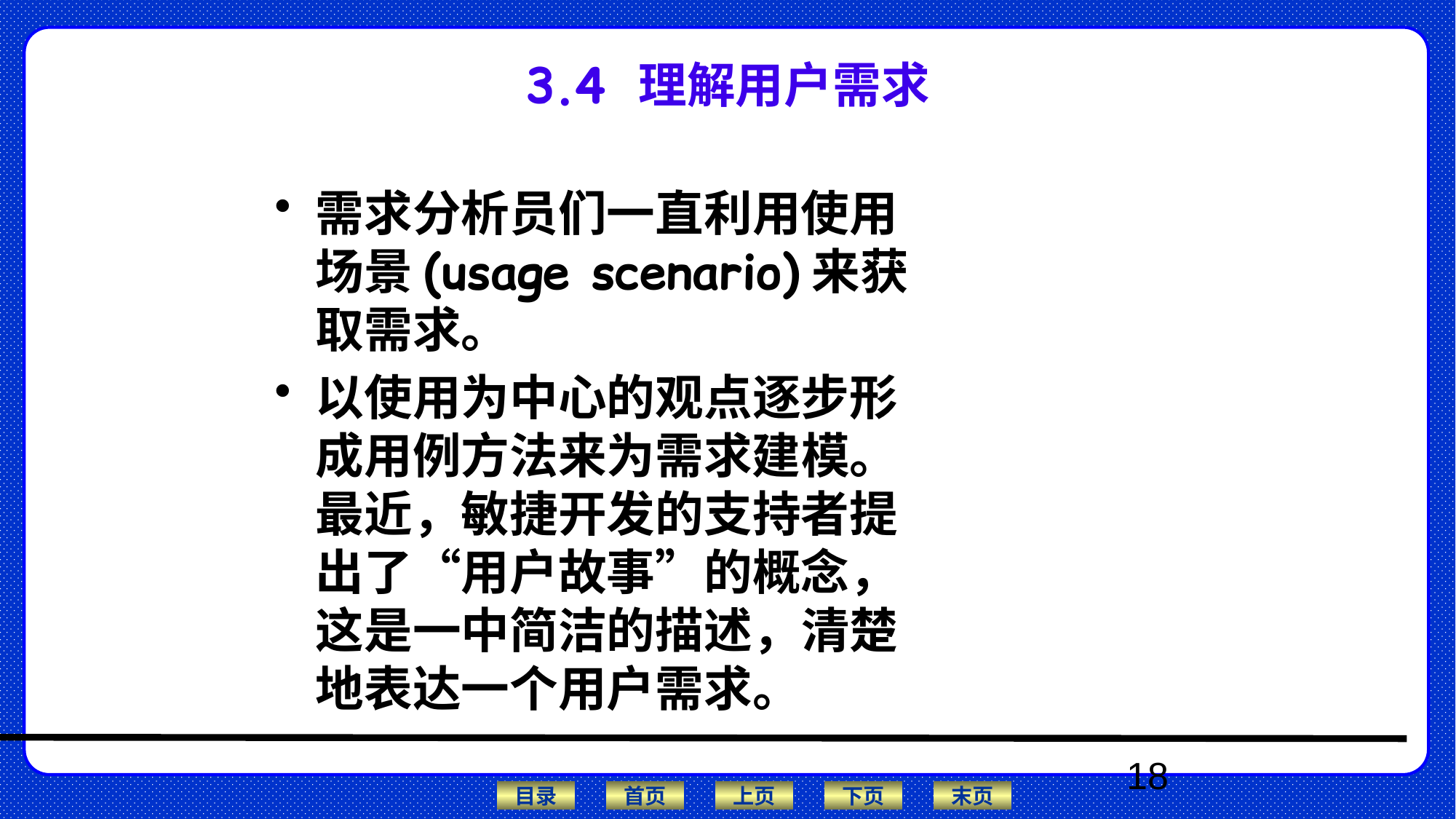

# 3.4 理解用户需求
需求分析员们一直利用使用场景(usage scenario)来获取需求。
以使用为中心的观点逐步形成用例方法来为需求建模。最近，敏捷开发的支持者提出了“用户故事”的概念，这是一中简洁的描述，清楚地表达一个用户需求。
18